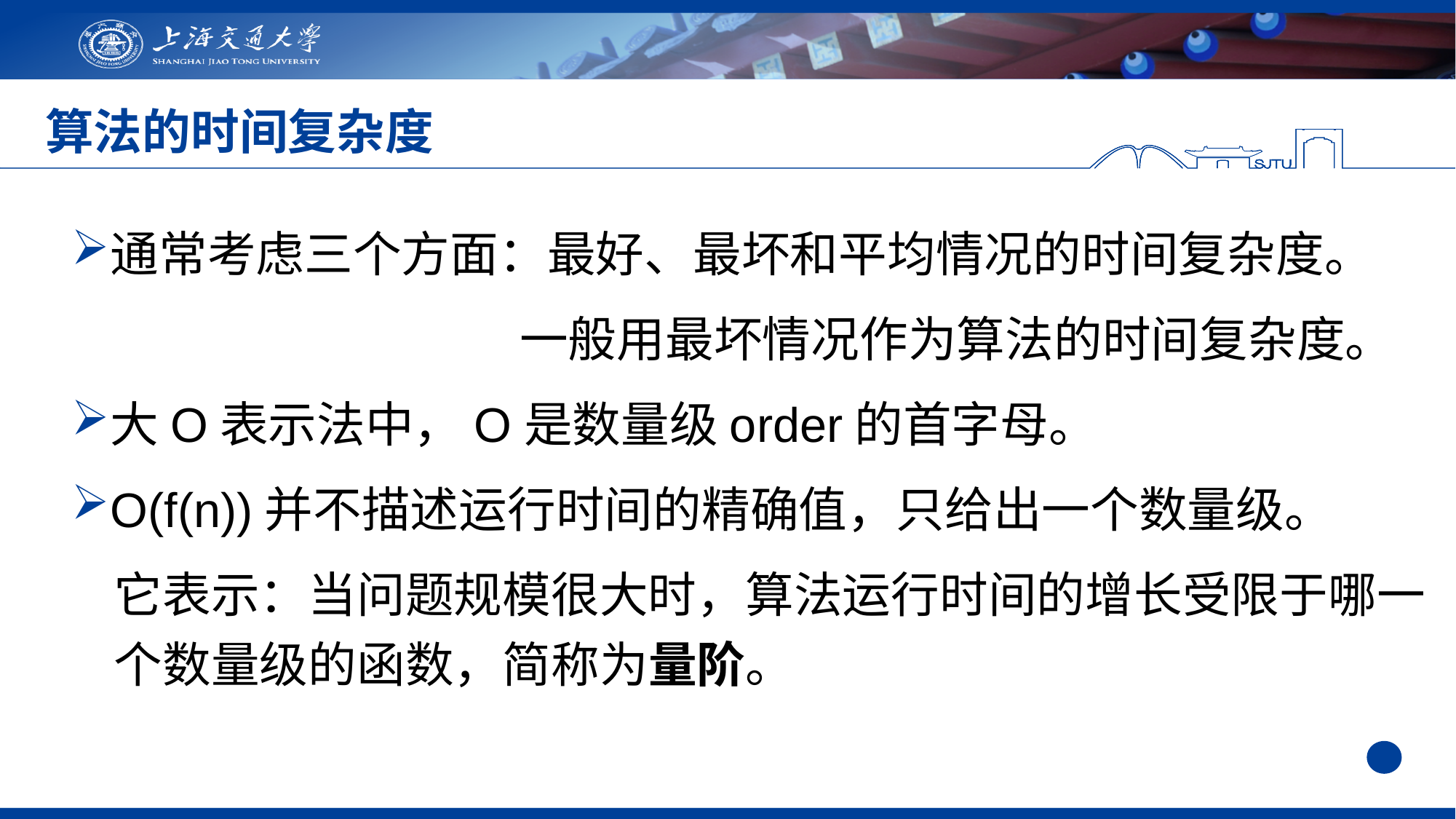

# 算法的时间复杂度
通常考虑三个方面：最好、最坏和平均情况的时间复杂度。
                                        一般用最坏情况作为算法的时间复杂度。
大O表示法中，O是数量级order的首字母。
O(f(n))并不描述运行时间的精确值，只给出一个数量级。
它表示：当问题规模很大时，算法运行时间的增长受限于哪一个数量级的函数，简称为量阶。